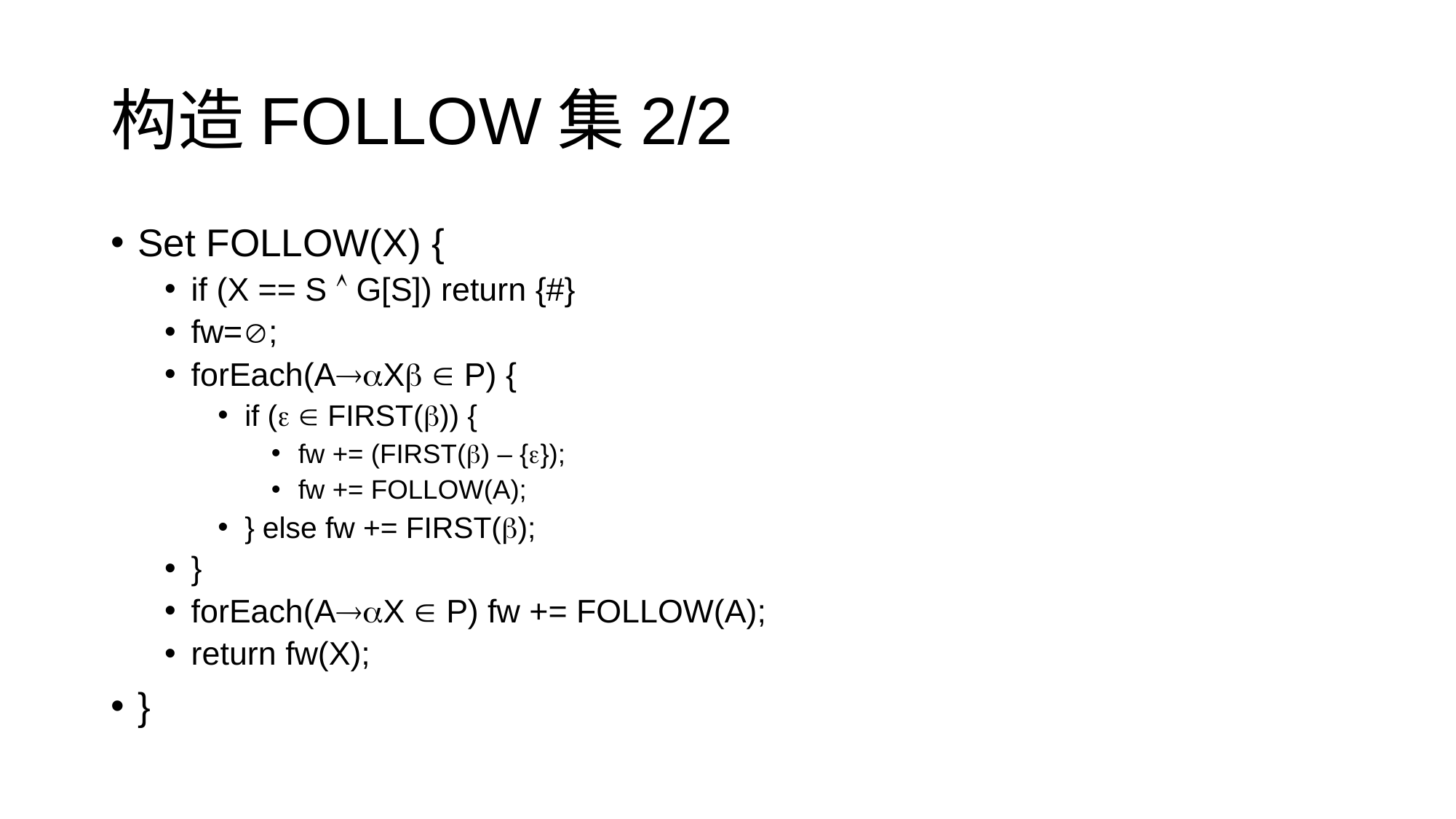

# 构造FOLLOW集2/2
Set FOLLOW(X) {
if (X == S ∧ G[S]) return {#}
fw=∅;
forEach(A→αXβ ∈ P) {
if (ε ∈ FIRST(β)) {
fw += (FIRST(β) – {ε});
fw += FOLLOW(A);
} else fw += FIRST(β);
}
forEach(A→αX ∈ P) fw += FOLLOW(A);
return fw(X);
}